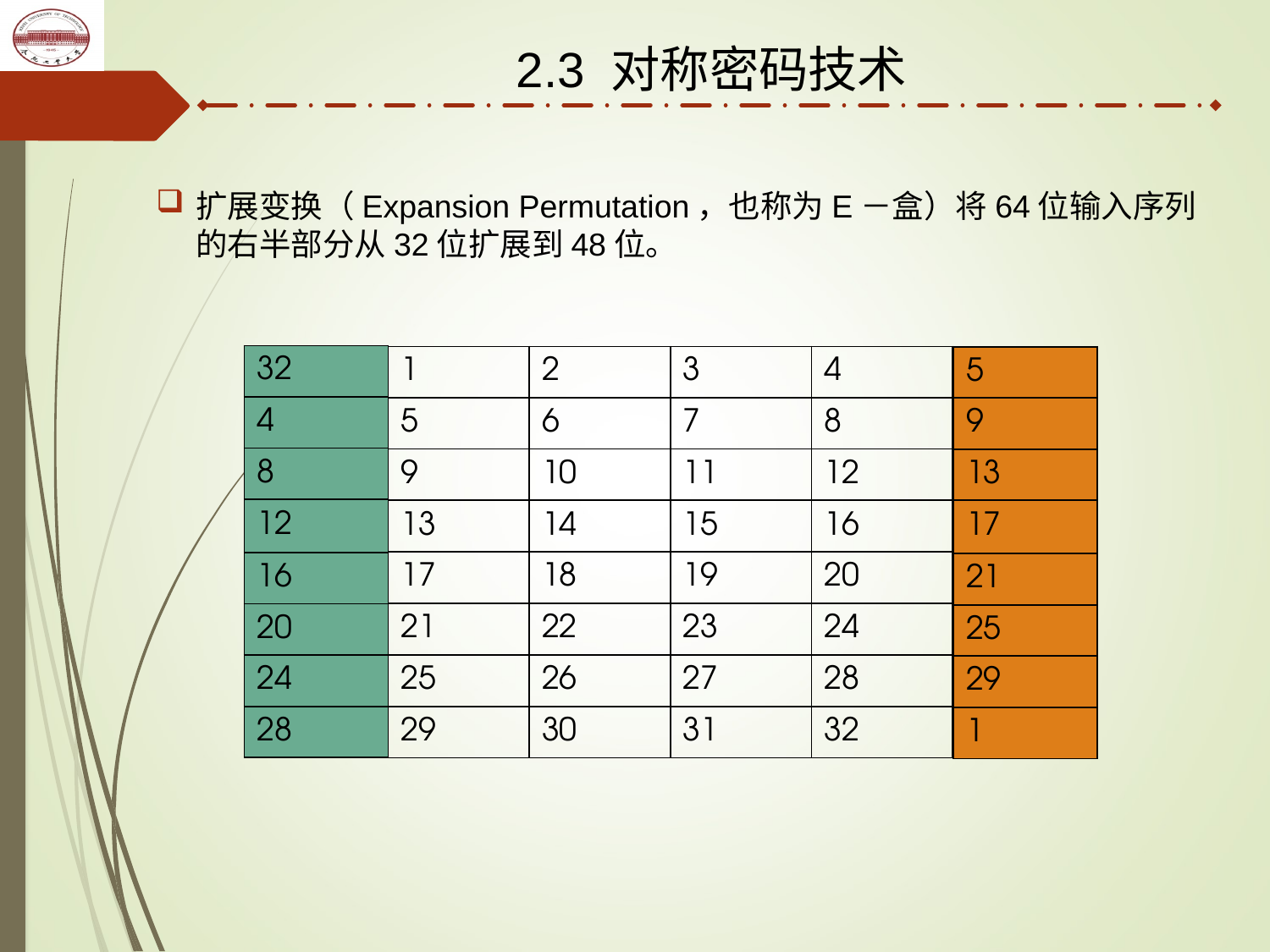

2.3 对称密码技术
扩展变换（Expansion Permutation，也称为E－盒）将64位输入序列的右半部分从32位扩展到48位。
| 32 |
| --- |
| 4 |
| 8 |
| 12 |
| 16 |
| 20 |
| 24 |
| 28 |
| 1 | 2 | 3 | 4 |
| --- | --- | --- | --- |
| 5 | 6 | 7 | 8 |
| 9 | 10 | 11 | 12 |
| 13 | 14 | 15 | 16 |
| 17 | 18 | 19 | 20 |
| 21 | 22 | 23 | 24 |
| 25 | 26 | 27 | 28 |
| 29 | 30 | 31 | 32 |
| 5 |
| --- |
| 9 |
| 13 |
| 17 |
| 21 |
| 25 |
| 29 |
| 1 |